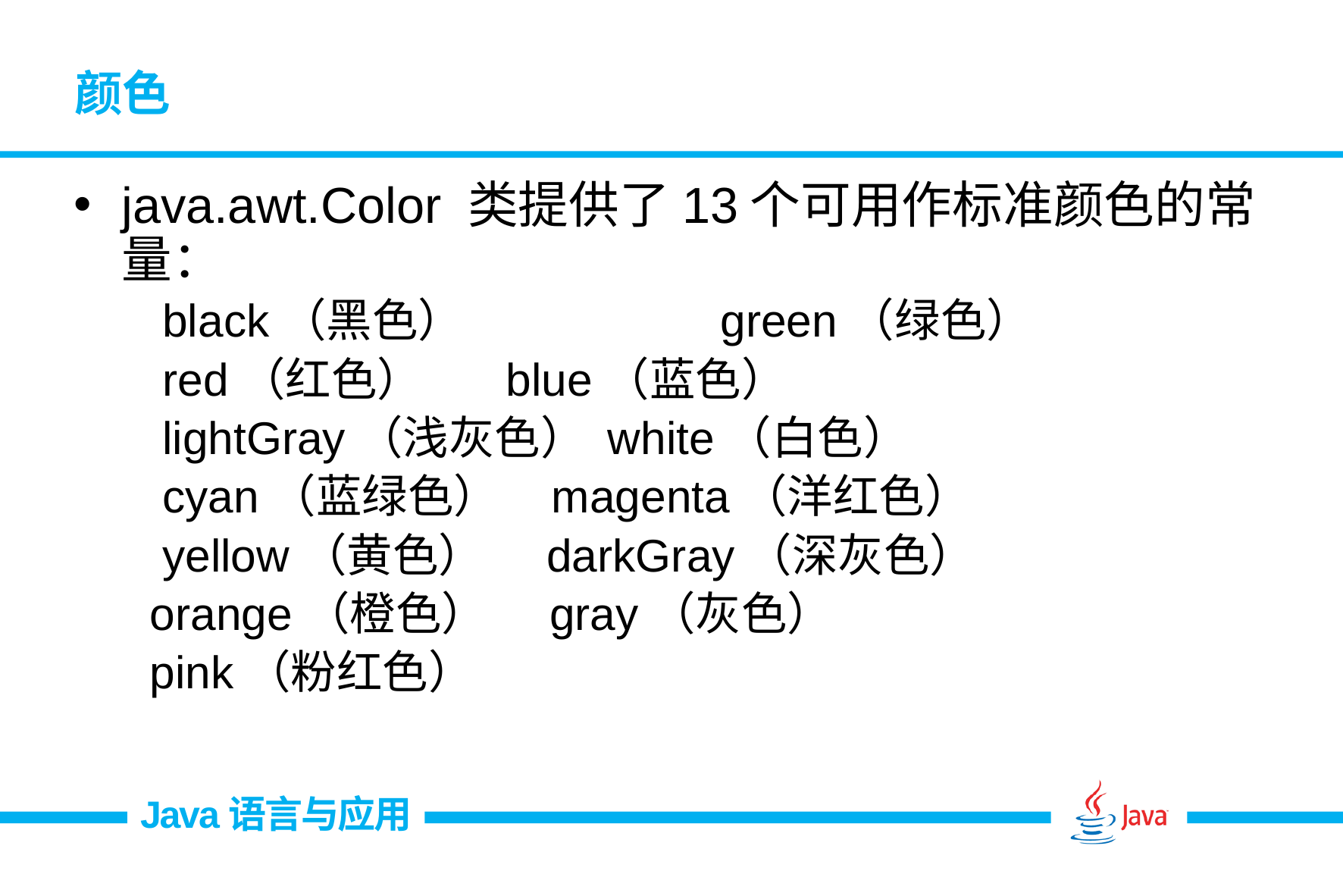

# 颜色
java.awt.Color 类提供了13个可用作标准颜色的常量：
       black（黑色）	             green（绿色）
       red（红色）       blue（蓝色）
       lightGray（浅灰色） white（白色）
       cyan（蓝绿色）    magenta（洋红色）
       yellow（黄色）     darkGray（深灰色）
      orange（橙色）     gray（灰色）
      pink（粉红色）